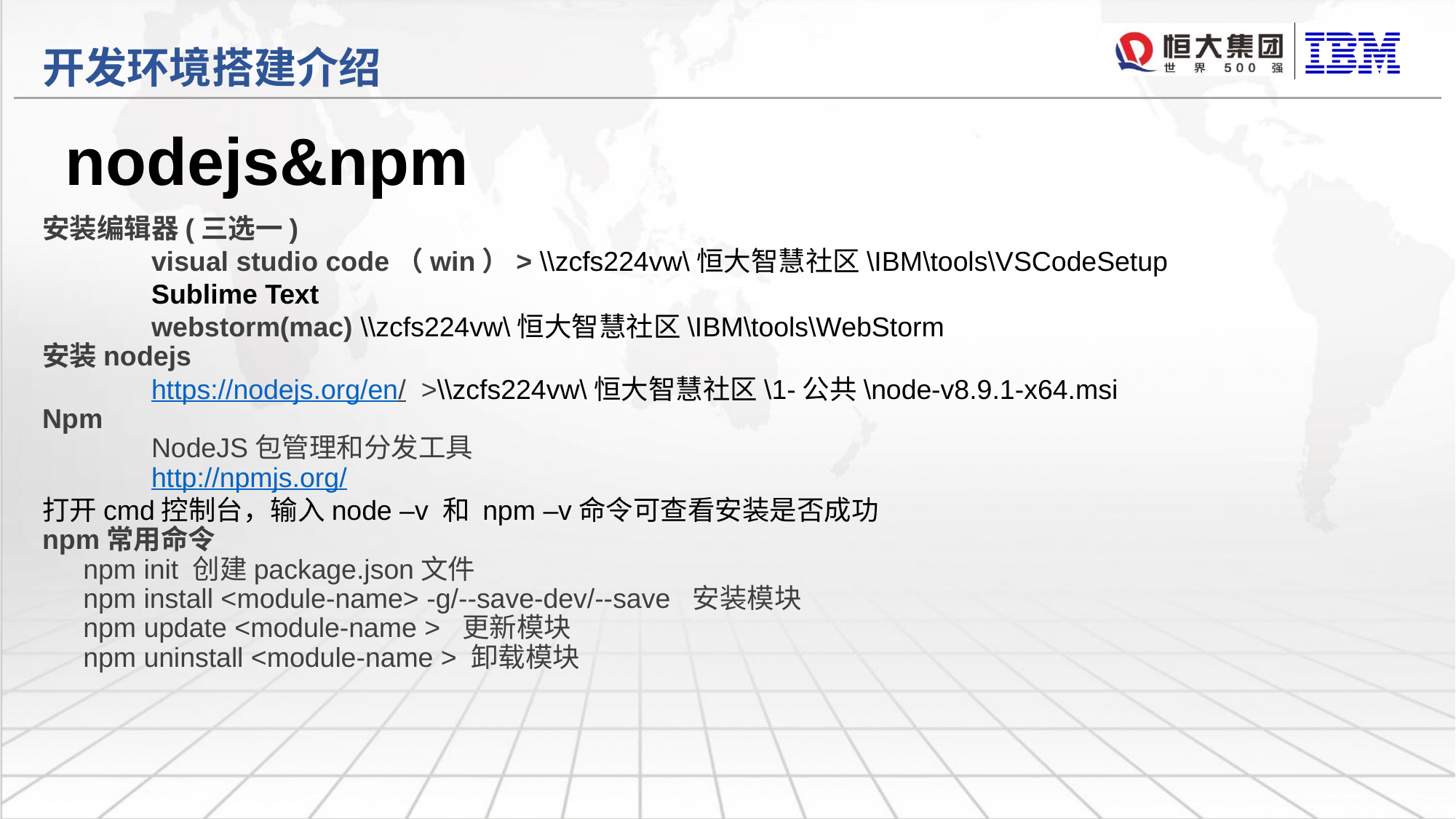

# 开发环境搭建介绍
nodejs&npm

安装编辑器(三选一)
	visual studio code（win）> \\zcfs224vw\恒大智慧社区\IBM\tools\VSCodeSetup
	Sublime Text
	webstorm(mac) \\zcfs224vw\恒大智慧社区\IBM\tools\WebStorm
安装nodejs
	https://nodejs.org/en/  >\\zcfs224vw\恒大智慧社区\1-公共\node-v8.9.1-x64.msi
Npm
	NodeJS包管理和分发工具
	http://npmjs.org/
打开cmd控制台，输入node –v 和 npm –v命令可查看安装是否成功
npm常用命令
	npm init 创建package.json文件
	npm install <module-name> -g/--save-dev/--save  安装模块
	npm update <module-name >  更新模块
	npm uninstall <module-name > 卸载模块